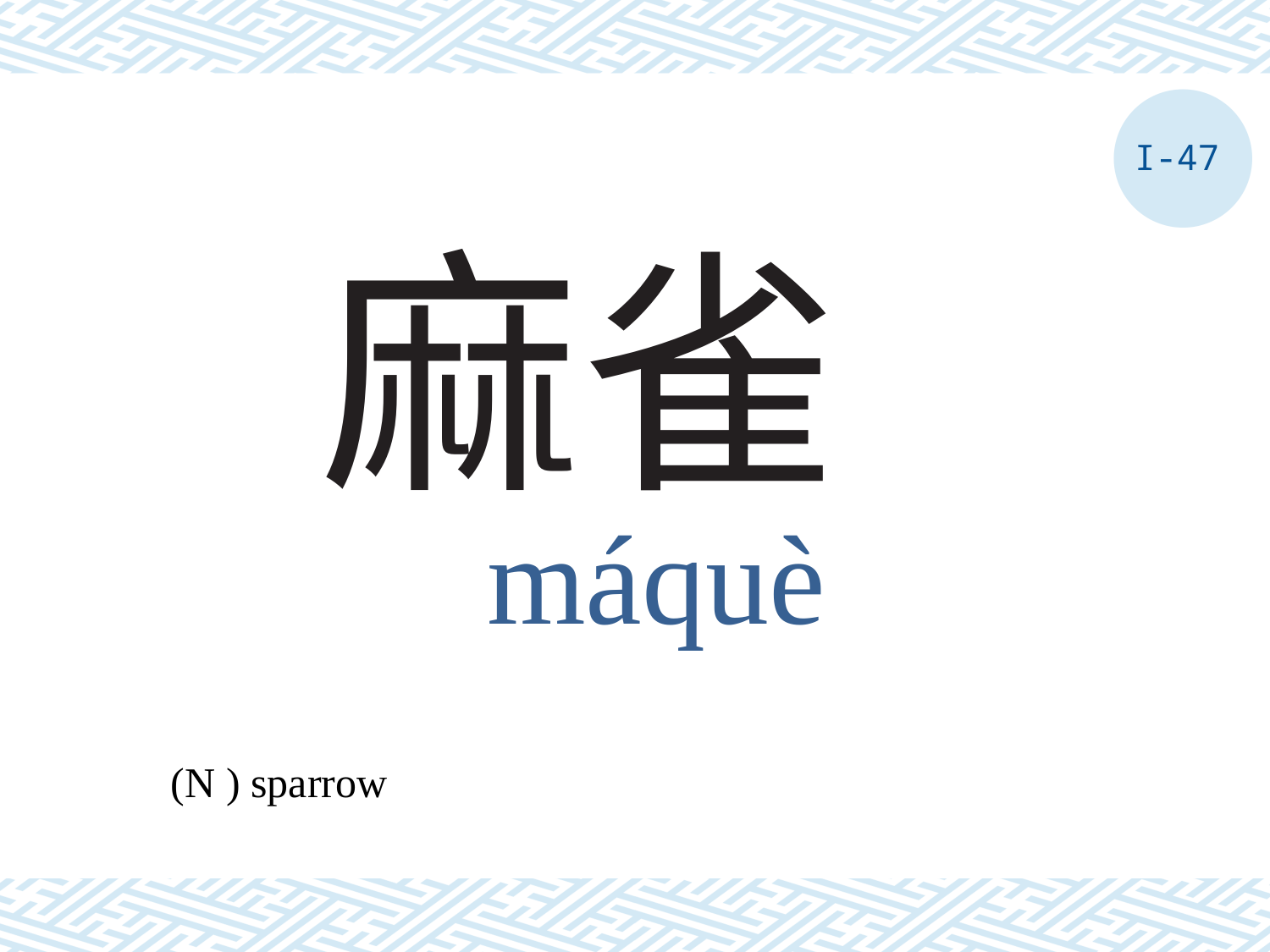

I-47
# 麻雀
máquè
(N ) sparrow